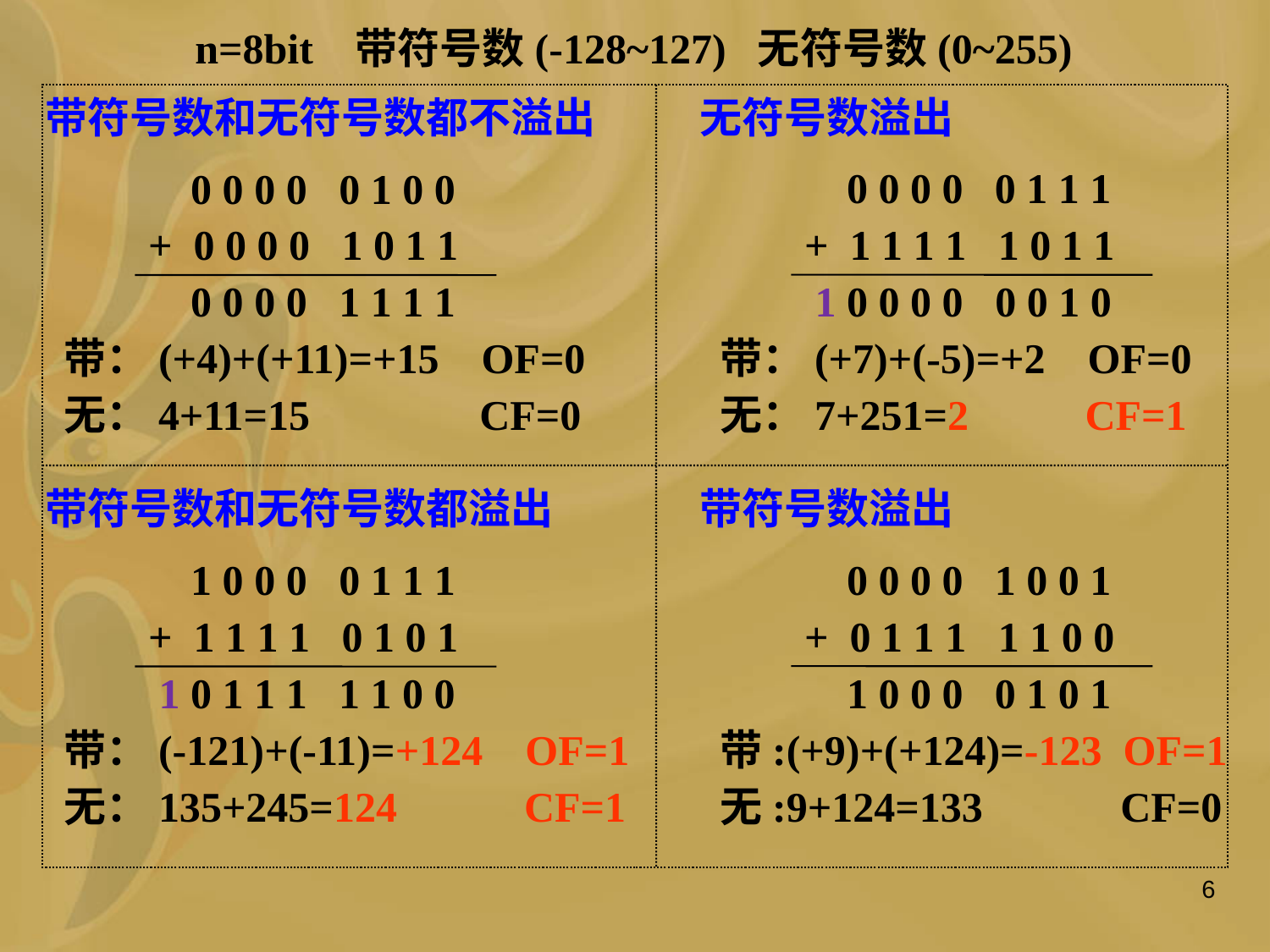

n=8bit   带符号数(-128~127)  无符号数(0~255)
无符号数溢出
            0 0 0 0   0 1 1 1
        +  1 1 1 1   1 0 1 1
         1 0 0 0 0   0 0 1 0
带：(+7)+(-5)=+2    OF=0
无：7+251=2           CF=1

带符号数和无符号数都不溢出
            0 0 0 0   0 1 0 0
        +  0 0 0 0   1 0 1 1
            0 0 0 0   1 1 1 1
带：(+4)+(+11)=+15    OF=0
无：4+11=15                CF=0

带符号数溢出
            0 0 0 0   1 0 0 1
        +  0 1 1 1   1 1 0 0
            1 0 0 0   0 1 0 1
带:(+9)+(+124)=-123  OF=1
无:9+124=133             CF=0

带符号数和无符号数都溢出
            1 0 0 0   0 1 1 1
        +  1 1 1 1   0 1 0 1
         1 0 1 1 1   1 1 0 0
带：(-121)+(-11)=+124    OF=1
无：135+245=124            CF=1

6